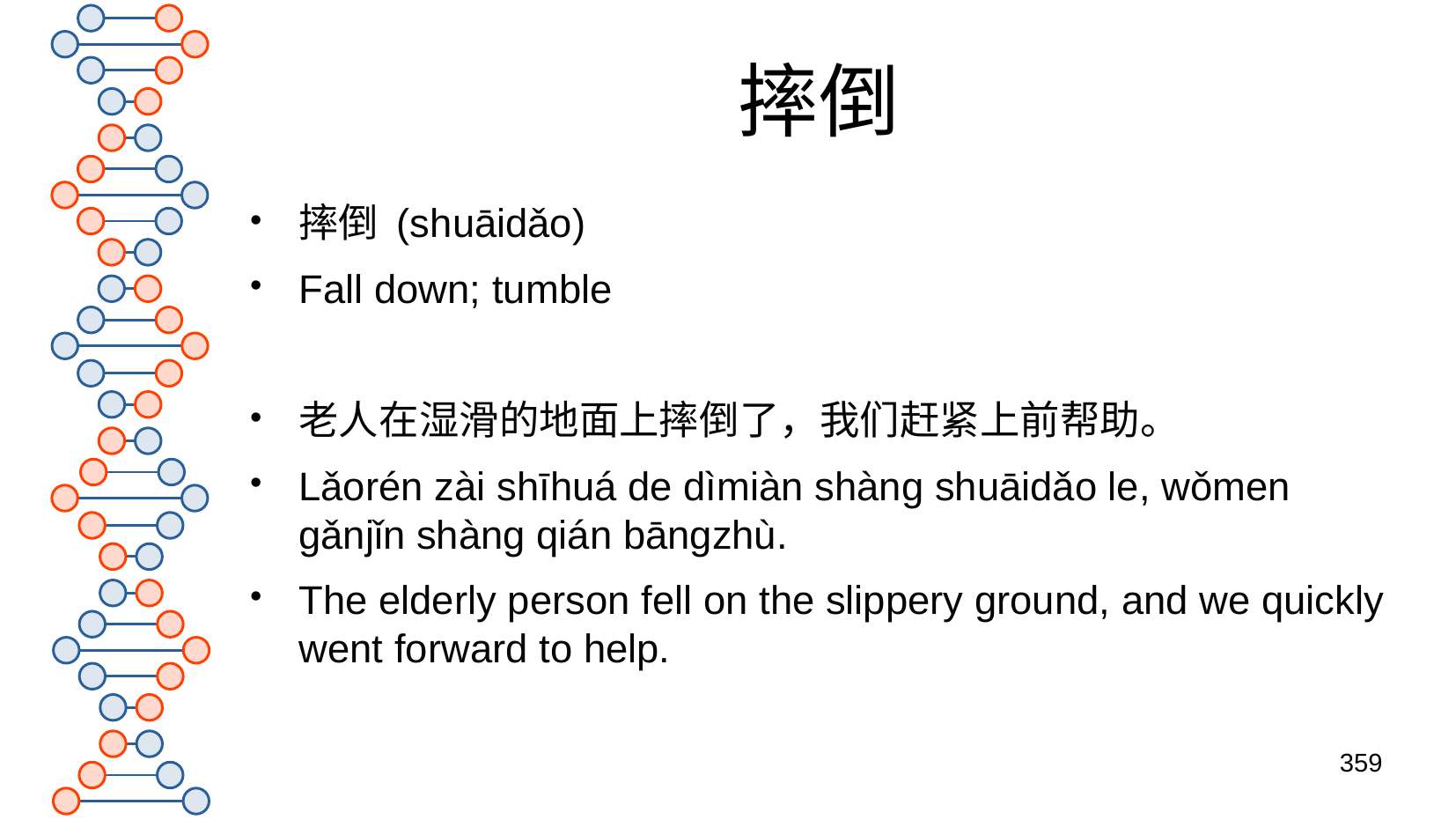

# 摔倒
摔倒 (shuāidǎo)
Fall down; tumble

老人在湿滑的地面上摔倒了，我们赶紧上前帮助。
Lǎorén zài shīhuá de dìmiàn shàng shuāidǎo le, wǒmen gǎnjǐn shàng qián bāngzhù.
The elderly person fell on the slippery ground, and we quickly went forward to help.

359